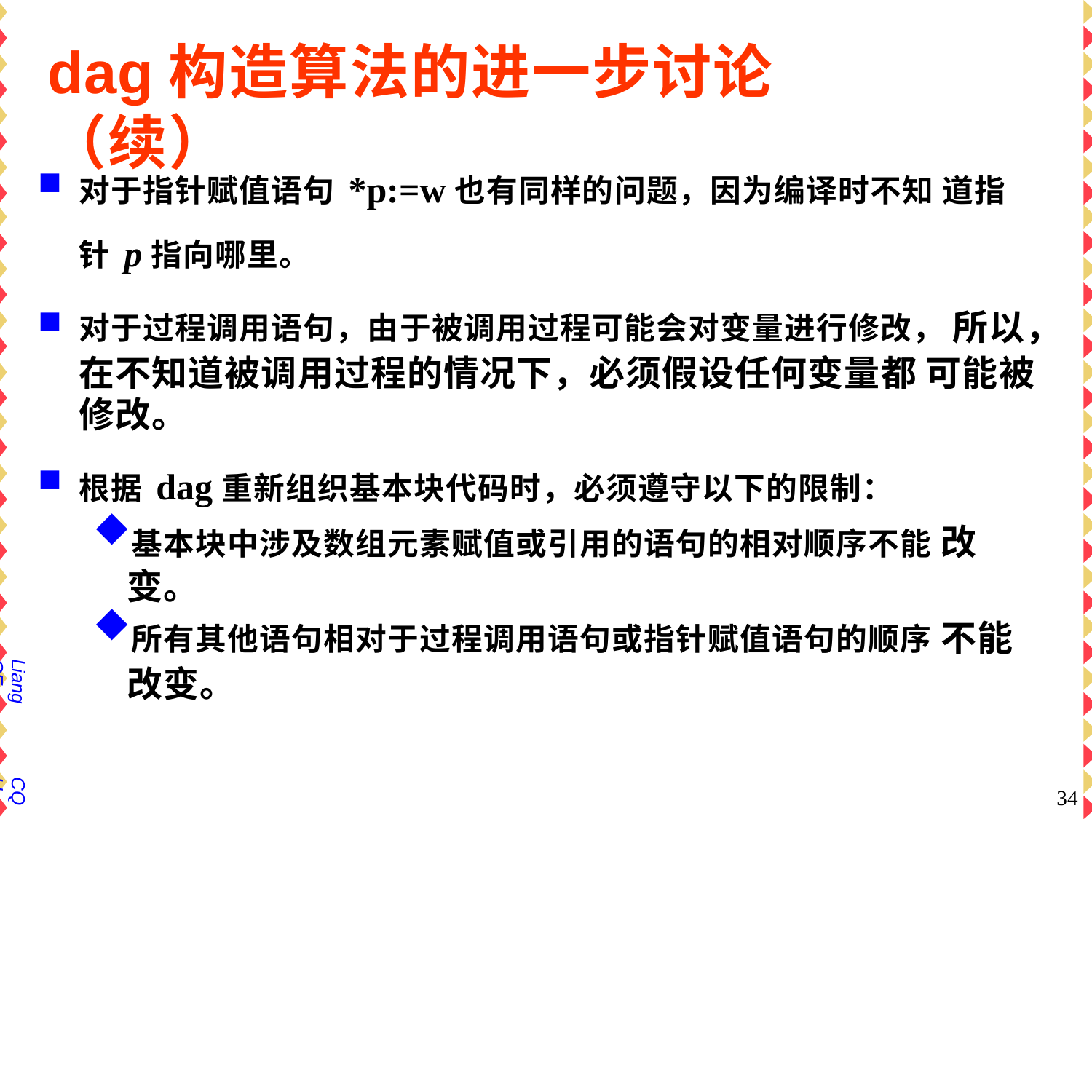

# dag构造算法的进一步讨论（续）
对于指针赋值语句*p:=w也有同样的问题，因为编译时不知 道指针p指向哪里。
对于过程调用语句，由于被调用过程可能会对变量进行修改， 所以，在不知道被调用过程的情况下，必须假设任何变量都 可能被修改。
根据dag重新组织基本块代码时，必须遵守以下的限制：
基本块中涉及数组元素赋值或引用的语句的相对顺序不能 改变。
所有其他语句相对于过程调用语句或指针赋值语句的顺序 不能改变。
Liang GE
CQU
34